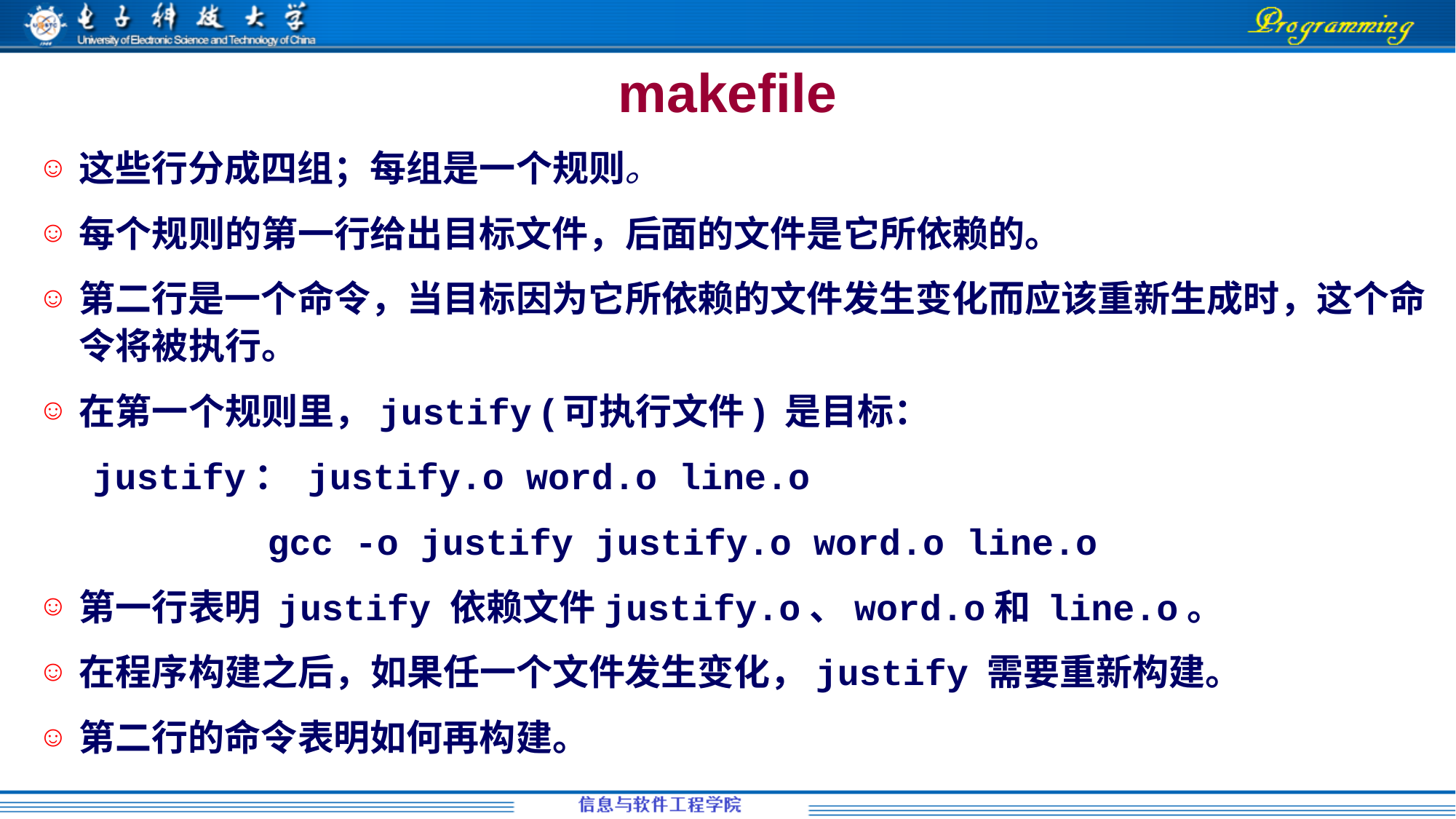

makefile
这些行分成四组；每组是一个规则。
每个规则的第一行给出目标文件，后面的文件是它所依赖的。
第二行是一个命令，当目标因为它所依赖的文件发生变化而应该重新生成时，这个命令将被执行。
在第一个规则里，justify (可执行文件) 是目标：
justify： justify.o word.o line.o
        gcc -o justify justify.o word.o line.o
第一行表明 justify 依赖文件justify.o、word.o和 line.o。
在程序构建之后，如果任一个文件发生变化，justify 需要重新构建。
第二行的命令表明如何再构建。